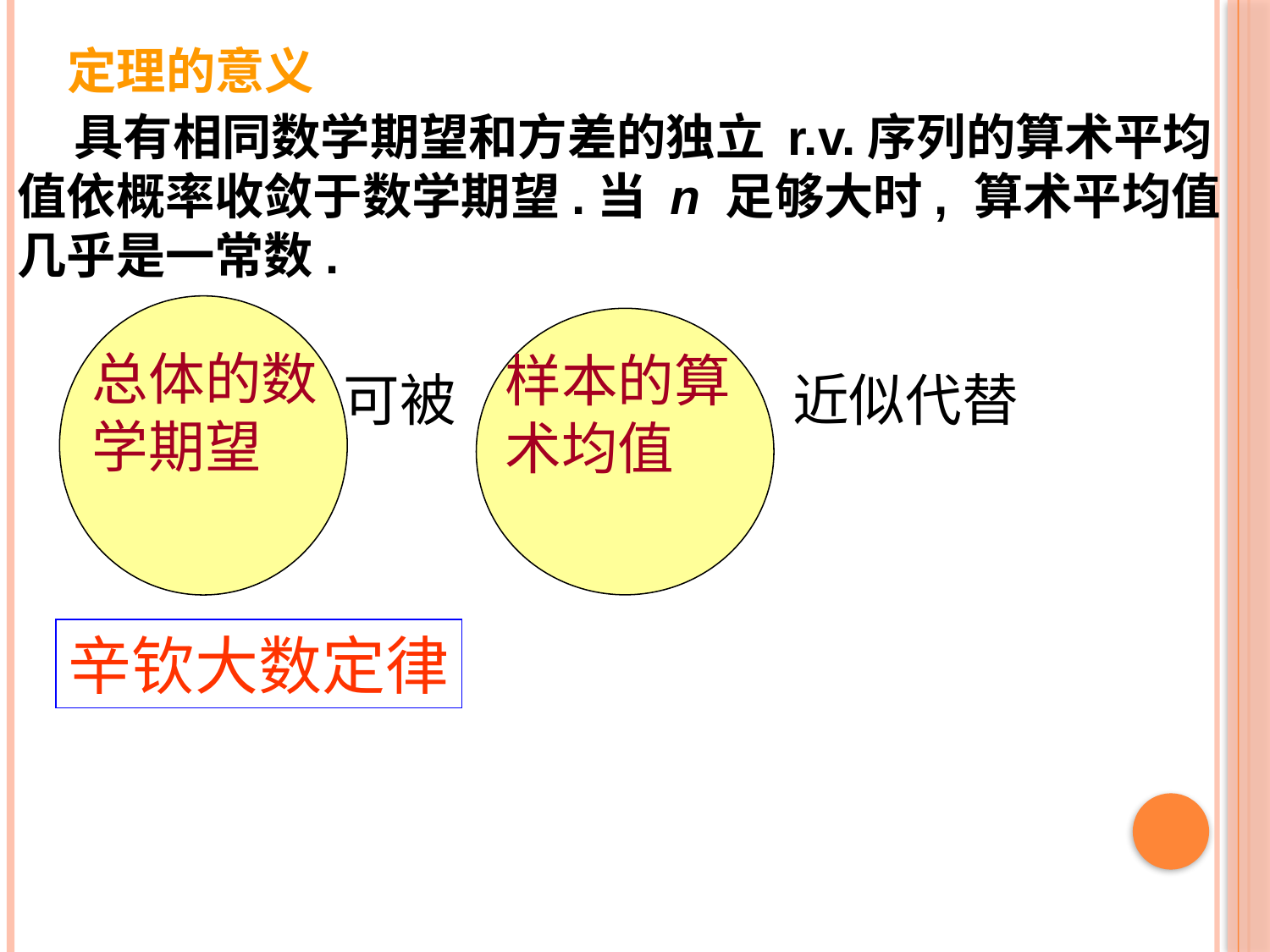

定理的意义
    具有相同数学期望和方差的独立 r.v.序列的算术平均值依概率收敛于数学期望.当 n 足够大时, 算术平均值几乎是一常数.

总体的数学期望

样本的算术均值
可被
近似代替
辛钦大数定律